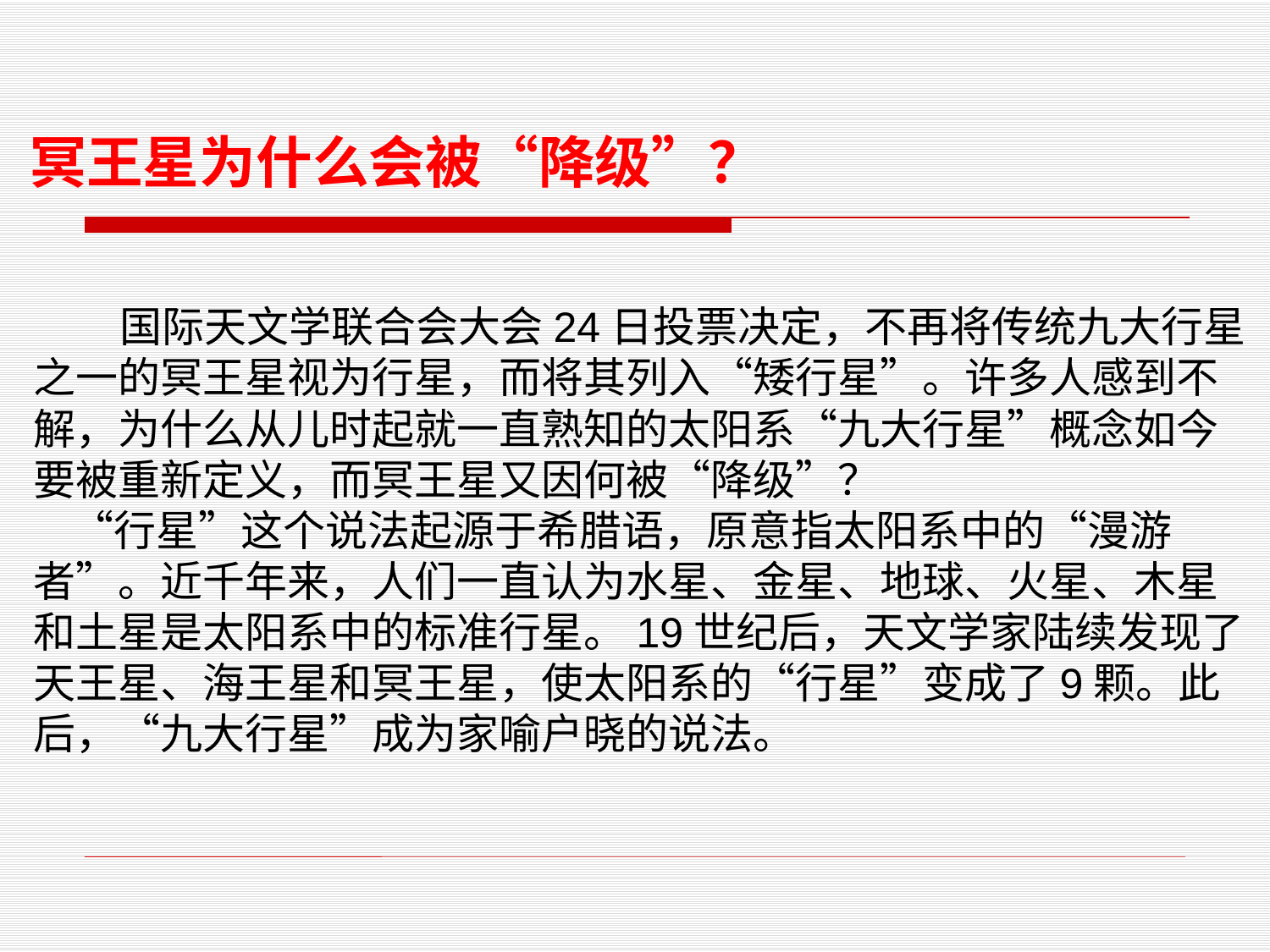

冥王星为什么会被“降级”？
        国际天文学联合会大会24日投票决定，不再将传统九大行星之一的冥王星视为行星，而将其列入“矮行星”。许多人感到不解，为什么从儿时起就一直熟知的太阳系“九大行星”概念如今要被重新定义，而冥王星又因何被“降级”？
    “行星”这个说法起源于希腊语，原意指太阳系中的“漫游者”。近千年来，人们一直认为水星、金星、地球、火星、木星和土星是太阳系中的标准行星。19世纪后，天文学家陆续发现了天王星、海王星和冥王星，使太阳系的“行星”变成了9颗。此后，“九大行星”成为家喻户晓的说法。